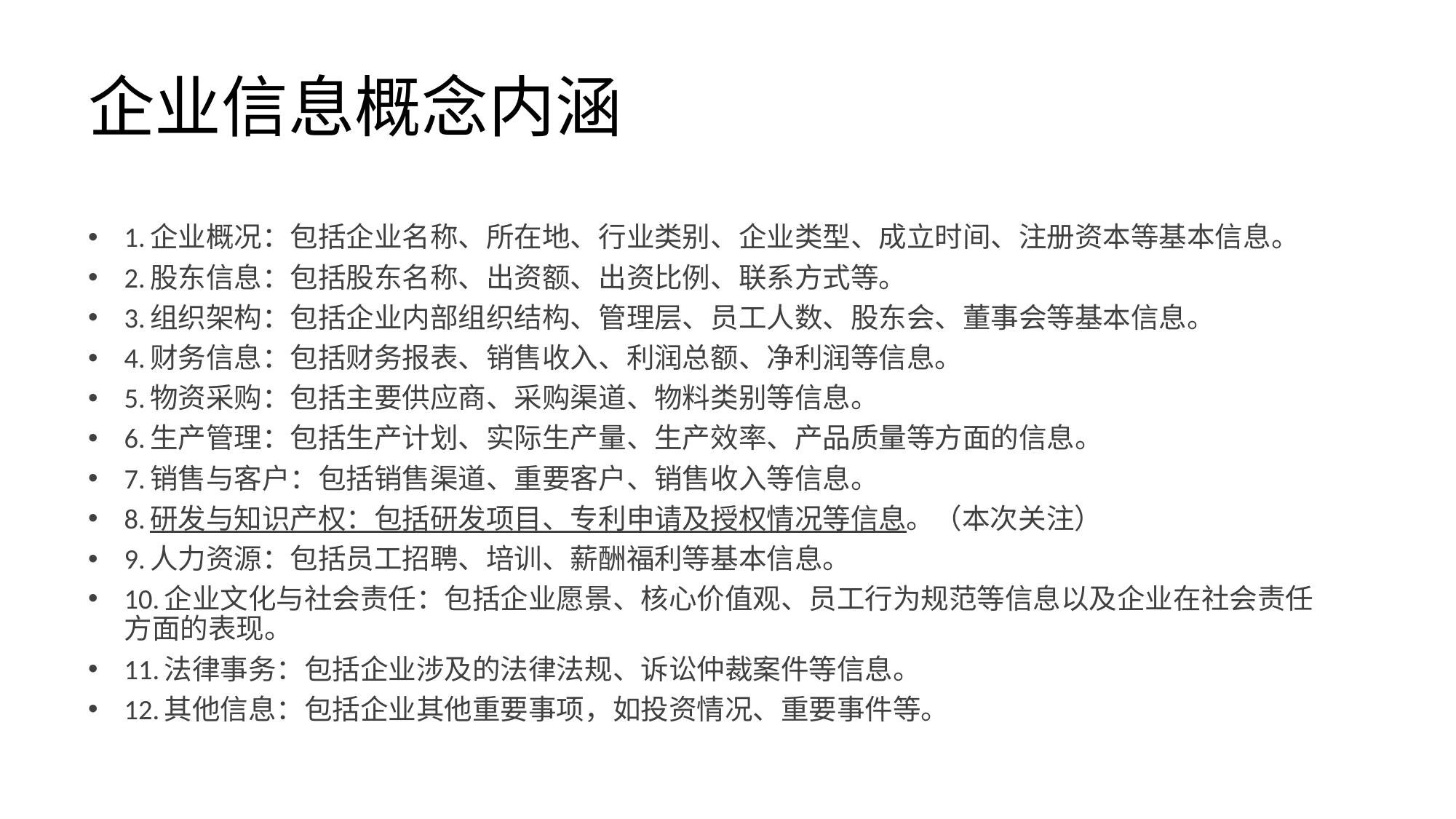

# 企业信息概念内涵
1.企业概况：包括企业名称、所在地、行业类别、企业类型、成立时间、注册资本等基本信息。
2.股东信息：包括股东名称、出资额、出资比例、联系方式等。
3.组织架构：包括企业内部组织结构、管理层、员工人数、股东会、董事会等基本信息。
4.财务信息：包括财务报表、销售收入、利润总额、净利润等信息。
5.物资采购：包括主要供应商、采购渠道、物料类别等信息。
6.生产管理：包括生产计划、实际生产量、生产效率、产品质量等方面的信息。
7.销售与客户：包括销售渠道、重要客户、销售收入等信息。
8.研发与知识产权：包括研发项目、专利申请及授权情况等信息。（本次关注）
9.人力资源：包括员工招聘、培训、薪酬福利等基本信息。
10.企业文化与社会责任：包括企业愿景、核心价值观、员工行为规范等信息以及企业在社会责任方面的表现。
11.法律事务：包括企业涉及的法律法规、诉讼仲裁案件等信息。
12.其他信息：包括企业其他重要事项，如投资情况、重要事件等。